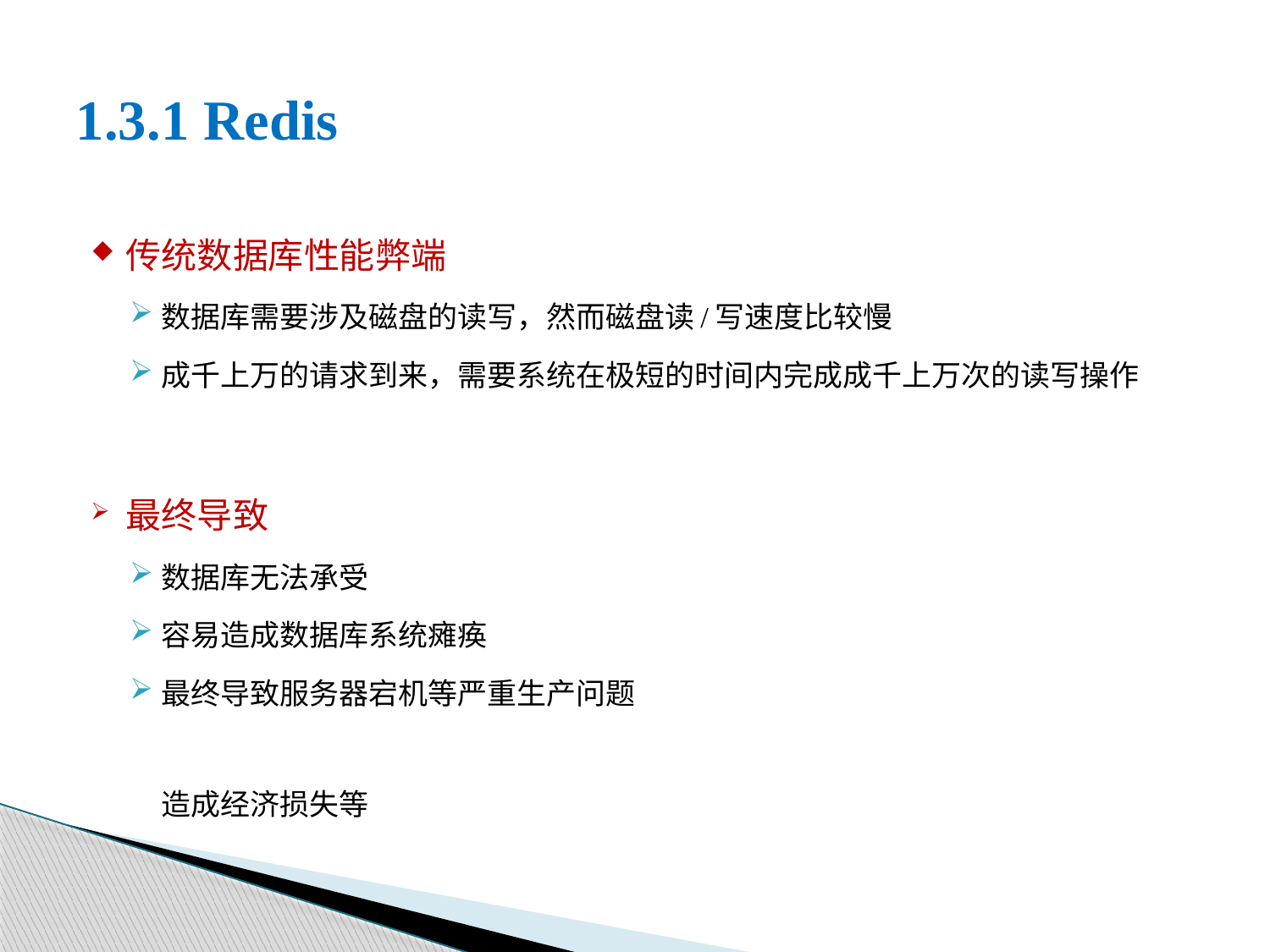

# 1.3.1 Redis
传统数据库性能弊端
数据库需要涉及磁盘的读写，然而磁盘读/写速度比较慢
成千上万的请求到来，需要系统在极短的时间内完成成千上万次的读写操作

最终导致
数据库无法承受
容易造成数据库系统瘫痪
最终导致服务器宕机等严重生产问题
造成经济损失等